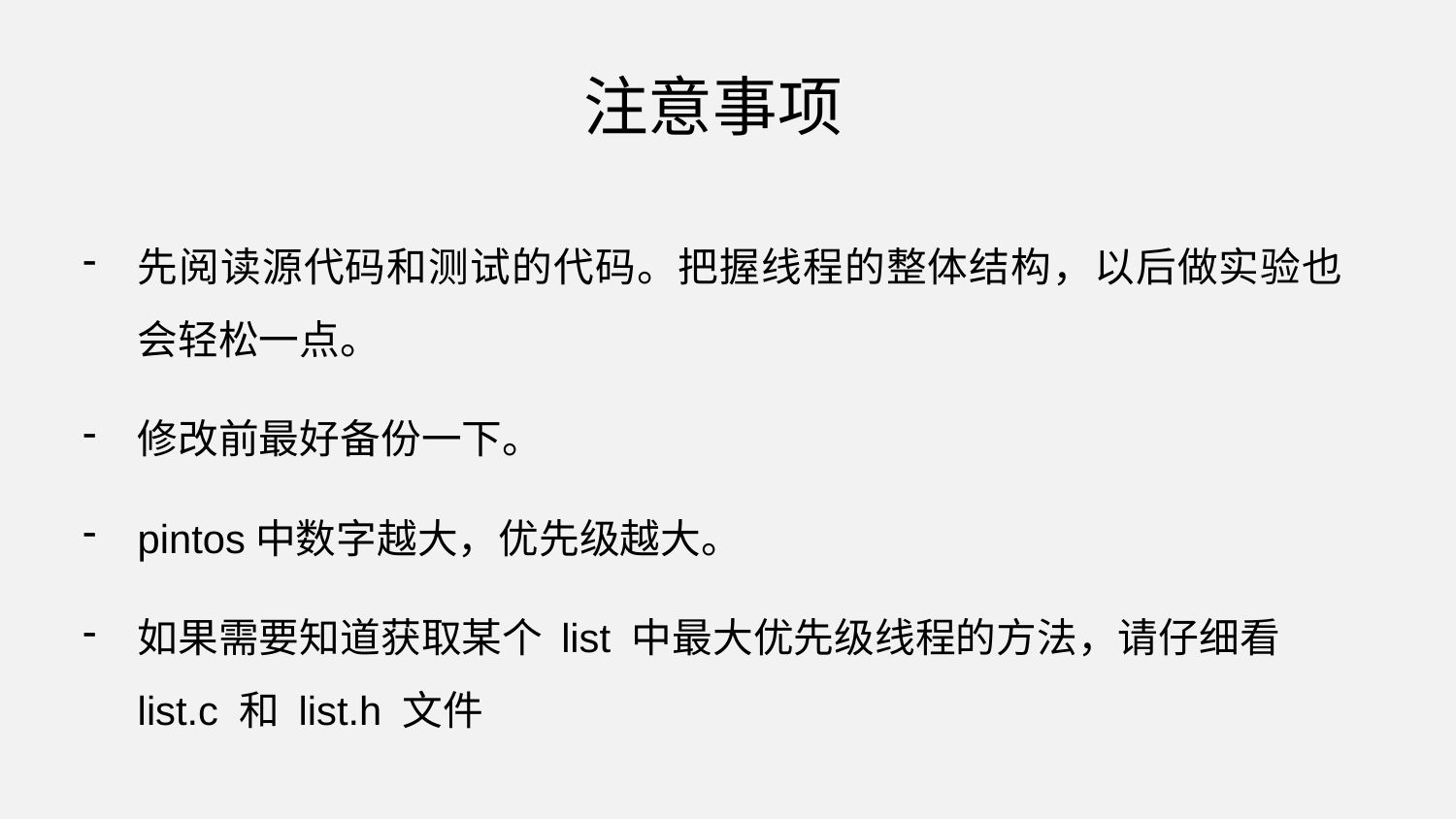

注意事项
先阅读源代码和测试的代码。把握线程的整体结构，以后做实验也会轻松一点。

修改前最好备份一下。

pintos中数字越大，优先级越大。

如果需要知道获取某个 list 中最大优先级线程的方法，请仔细看 list.c 和 list.h 文件